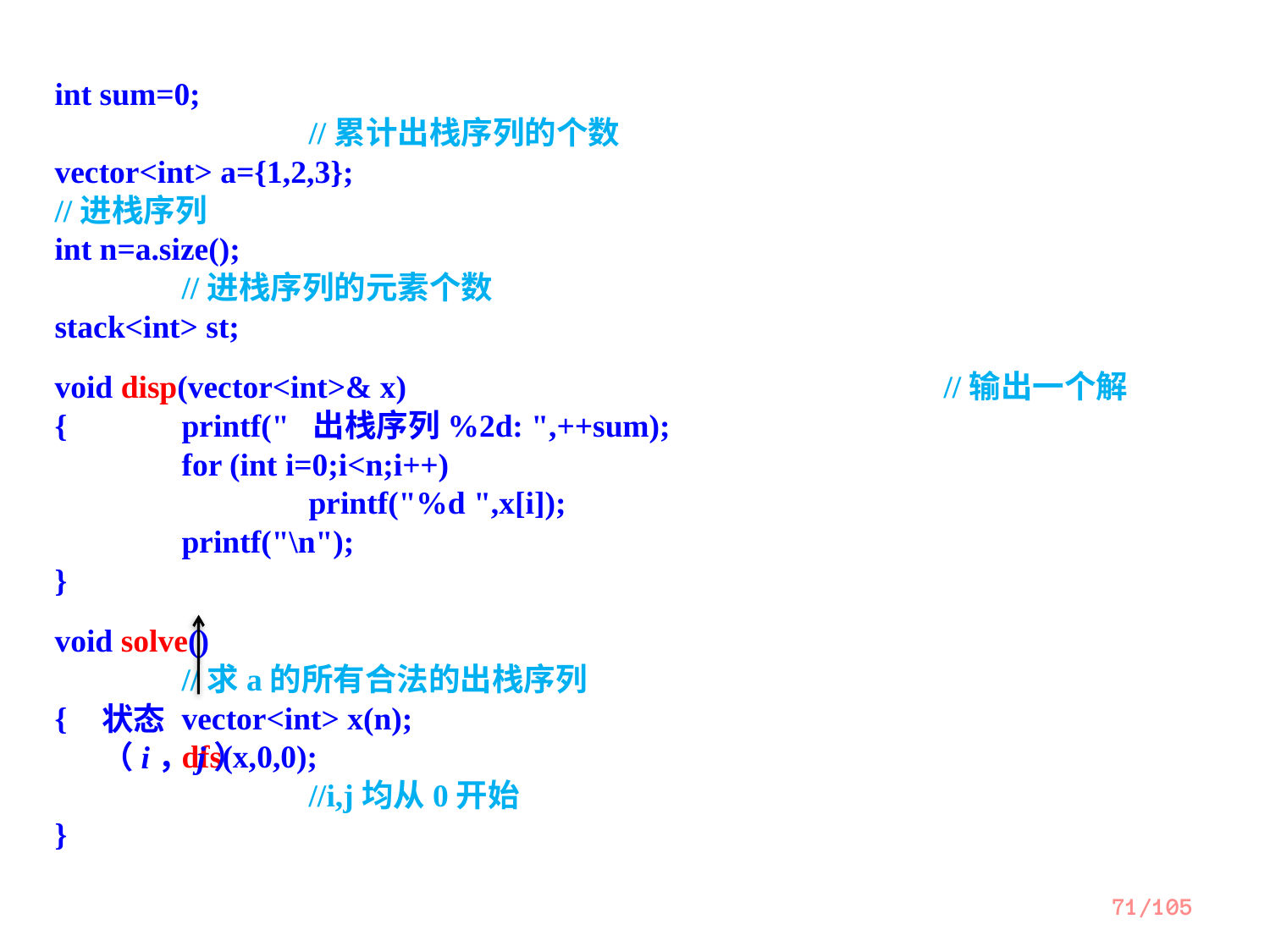

int sum=0;										//累计出栈序列的个数
vector<int> a={1,2,3};							//进栈序列
int n=a.size();									//进栈序列的元素个数
stack<int> st;
void disp(vector<int>& x)					//输出一个解
{	printf("  出栈序列%2d: ",++sum);
	for (int i=0;i<n;i++)
		printf("%d ",x[i]);
	printf("\n");
}
void solve()									//求a的所有合法的出栈序列
{	vector<int> x(n);
	dfs(x,0,0);									//i,j均从0开始
}
状态（i，j）
71/105